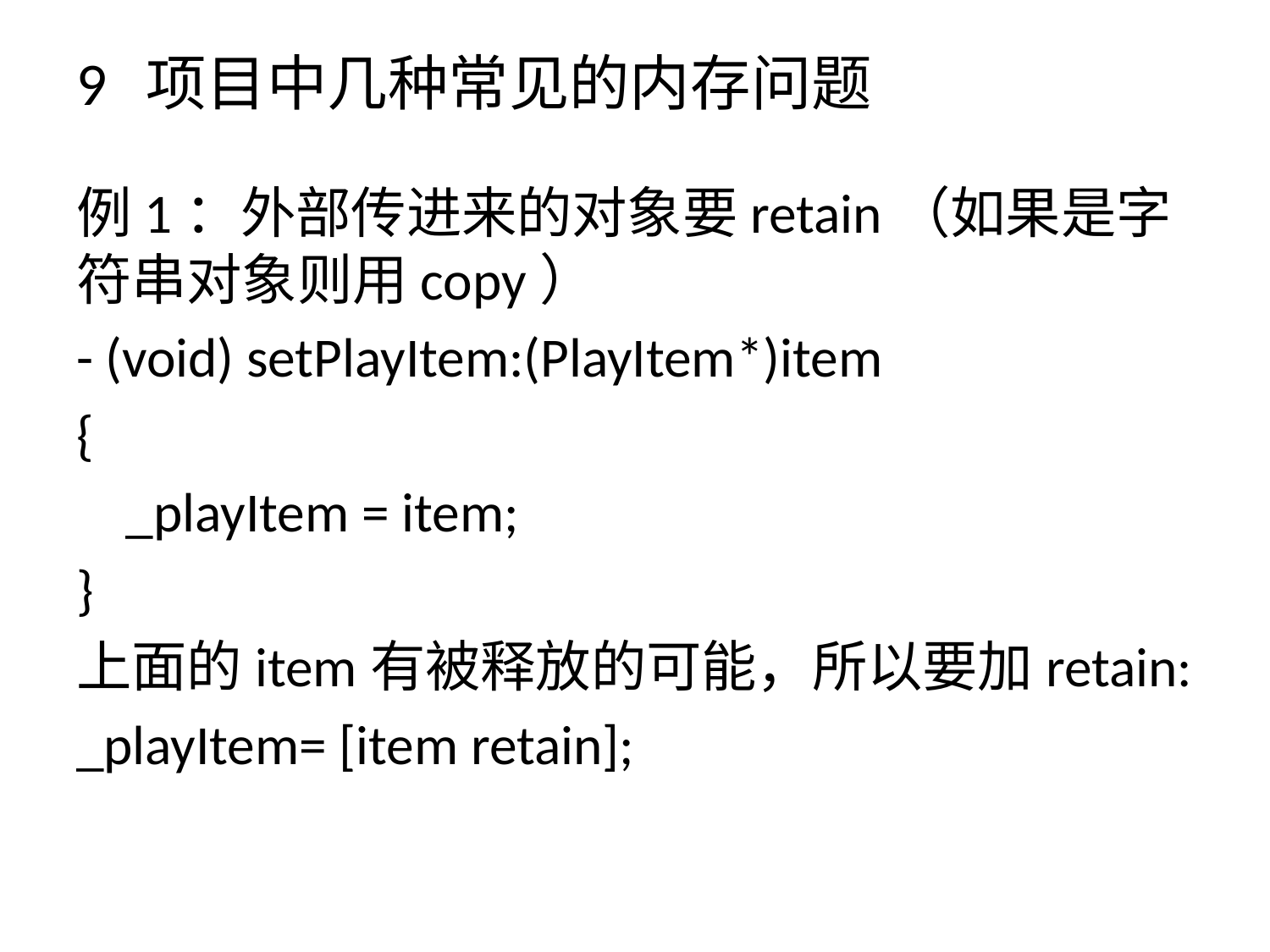

# 9  项目中几种常见的内存问题
例1：外部传进来的对象要retain（如果是字符串对象则用copy）
- (void) setPlayItem:(PlayItem*)item
{
    _playItem = item;
}
上面的item有被释放的可能，所以要加retain:
_playItem= [item retain];